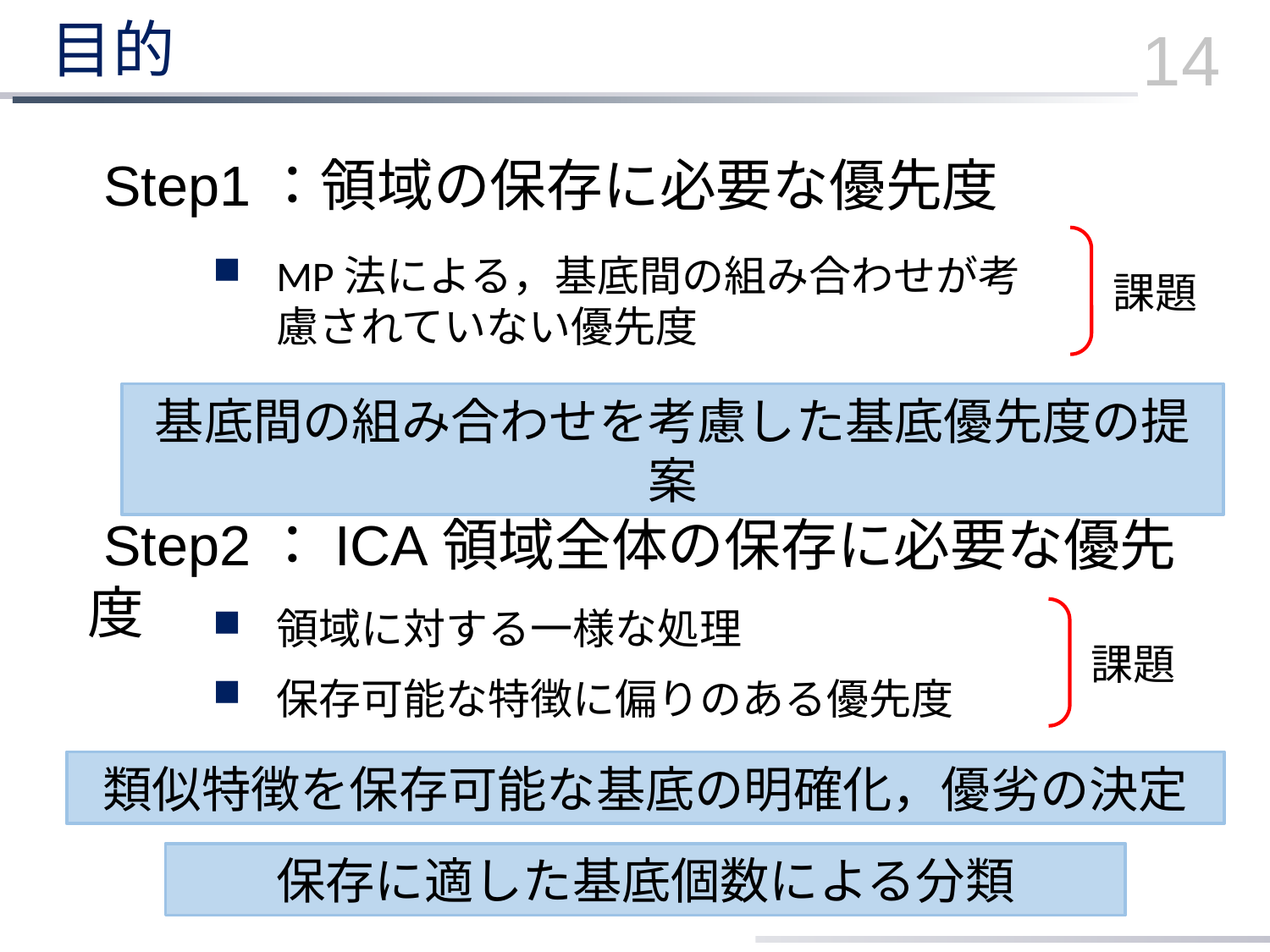

# 目的
14
 Step1：領域の保存に必要な優先度

MP法による，基底間の組み合わせが考慮されていない優先度
課題
基底間の組み合わせを考慮した基底優先度の提案
 Step2：ICA領域全体の保存に必要な優先度

領域に対する一様な処理
課題
保存可能な特徴に偏りのある優先度
類似特徴を保存可能な基底の明確化，優劣の決定
保存に適した基底個数による分類